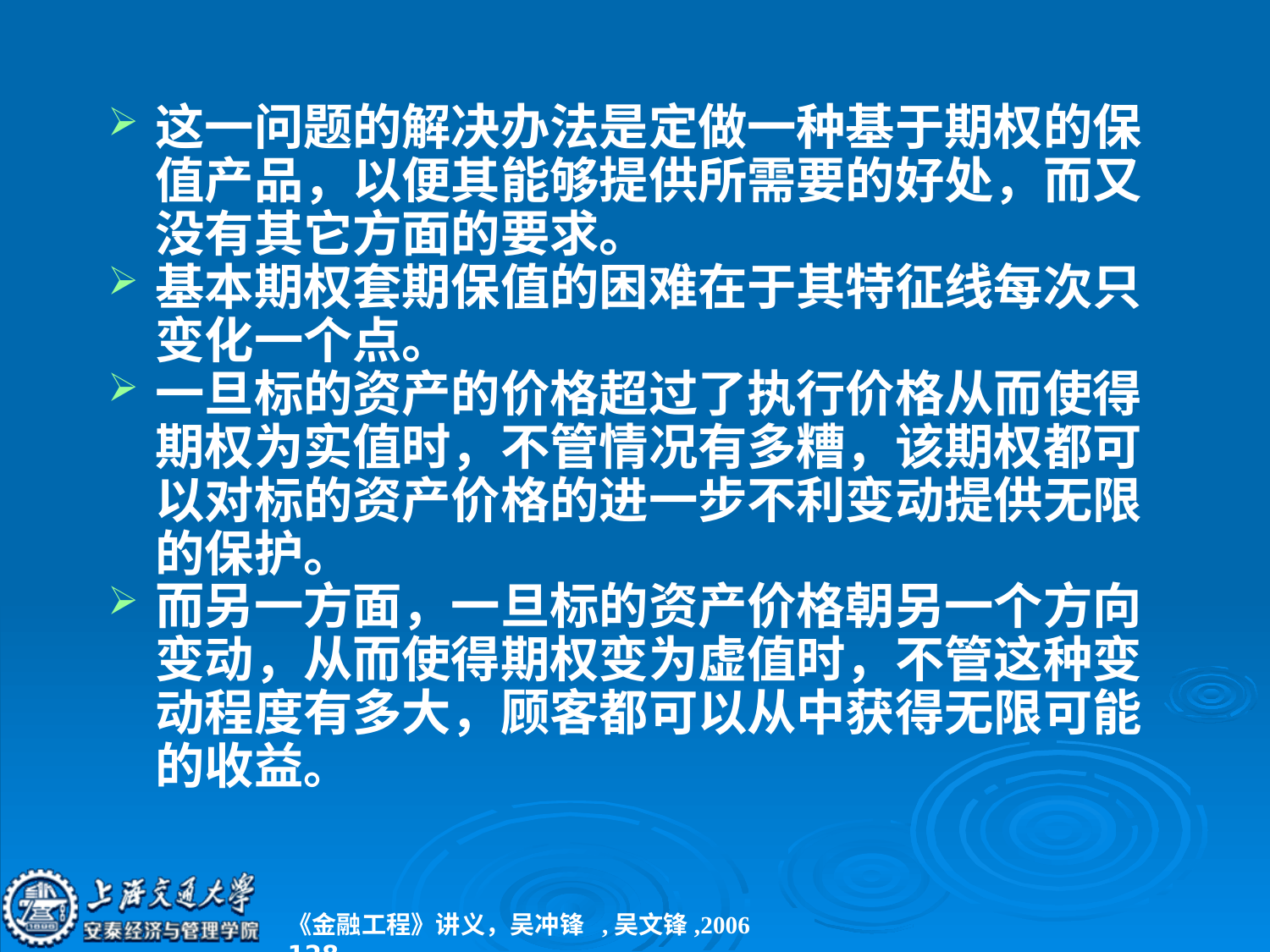

这一问题的解决办法是定做一种基于期权的保值产品，以便其能够提供所需要的好处，而又没有其它方面的要求。
基本期权套期保值的困难在于其特征线每次只变化一个点。
一旦标的资产的价格超过了执行价格从而使得期权为实值时，不管情况有多糟，该期权都可以对标的资产价格的进一步不利变动提供无限的保护。
而另一方面，一旦标的资产价格朝另一个方向变动，从而使得期权变为虚值时，不管这种变动程度有多大，顾客都可以从中获得无限可能的收益。